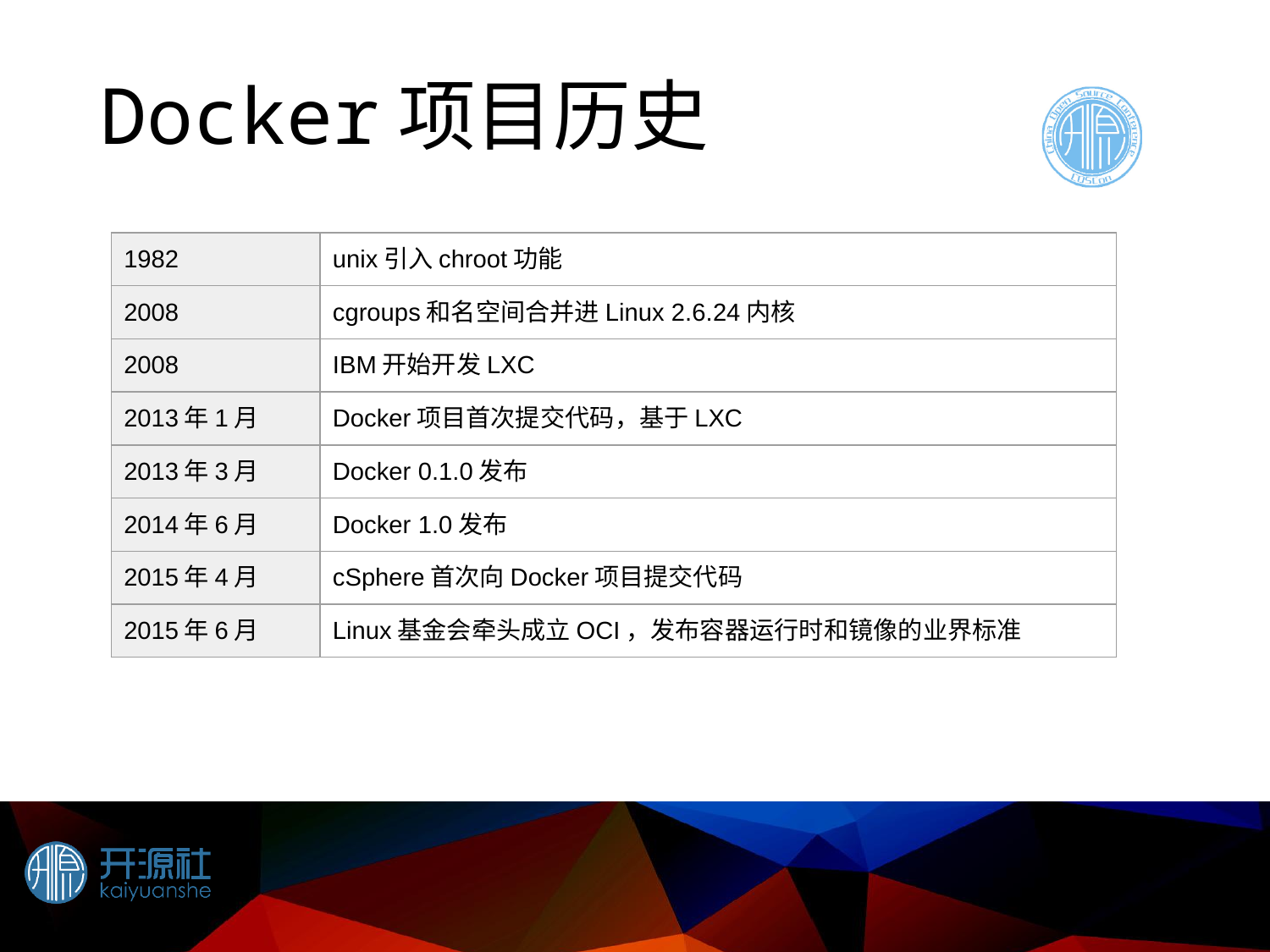

# Docker项目历史
| 1982 | unix引入chroot功能 |
| --- | --- |
| 2008 | cgroups和名空间合并进Linux 2.6.24内核 |
| 2008 | IBM开始开发LXC |
| 2013年1月 | Docker项目首次提交代码，基于LXC |
| 2013年3月 | Docker 0.1.0发布 |
| 2014年6月 | Docker 1.0发布 |
| 2015年4月 | cSphere首次向Docker项目提交代码 |
| 2015年6月 | Linux基金会牵头成立OCI，发布容器运行时和镜像的业界标准 |